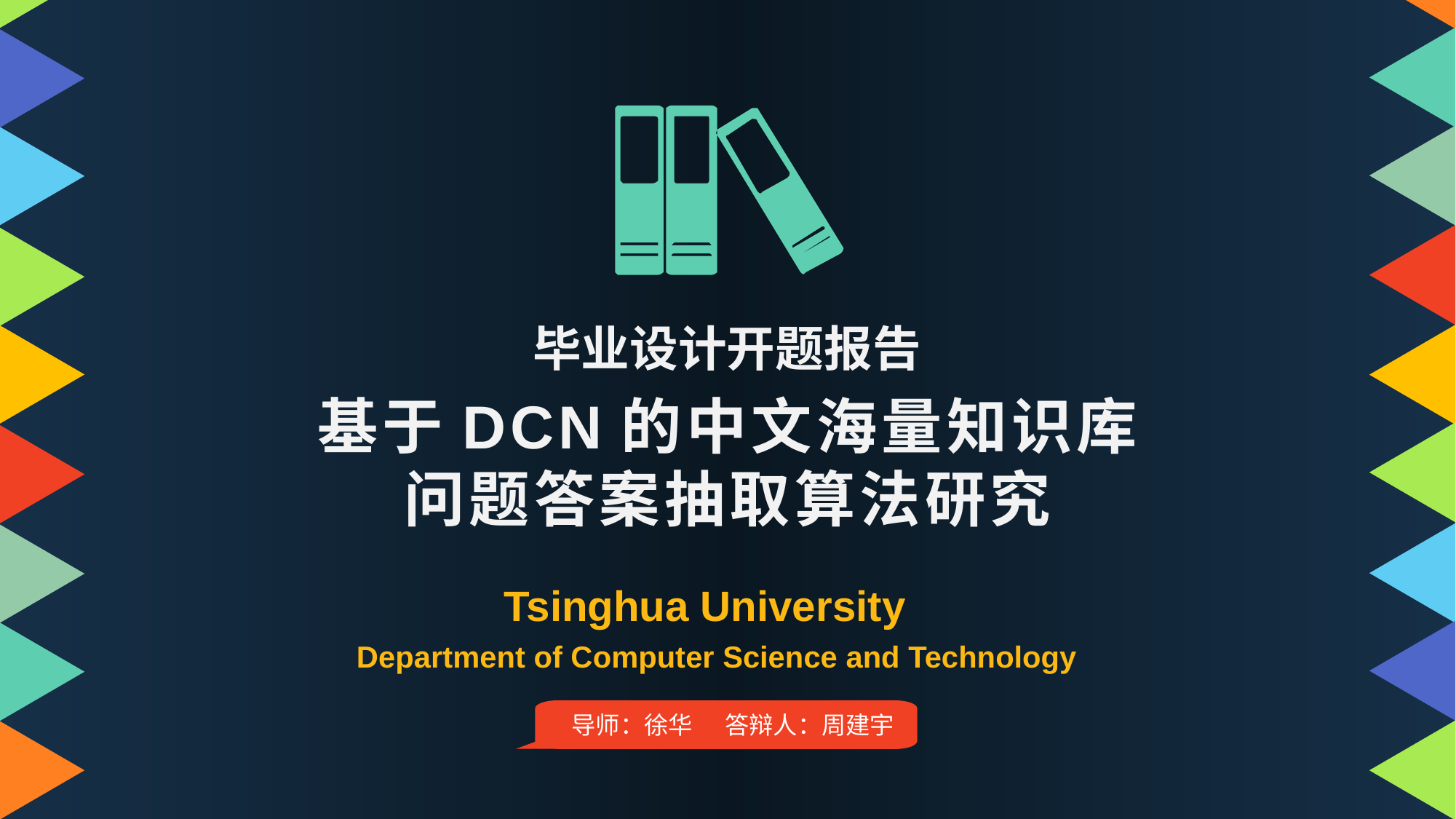

毕业设计开题报告
基于DCN的中文海量知识库
问题答案抽取算法研究
Tsinghua University
Department of Computer Science and Technology

导师：徐华      答辩人：周建宇